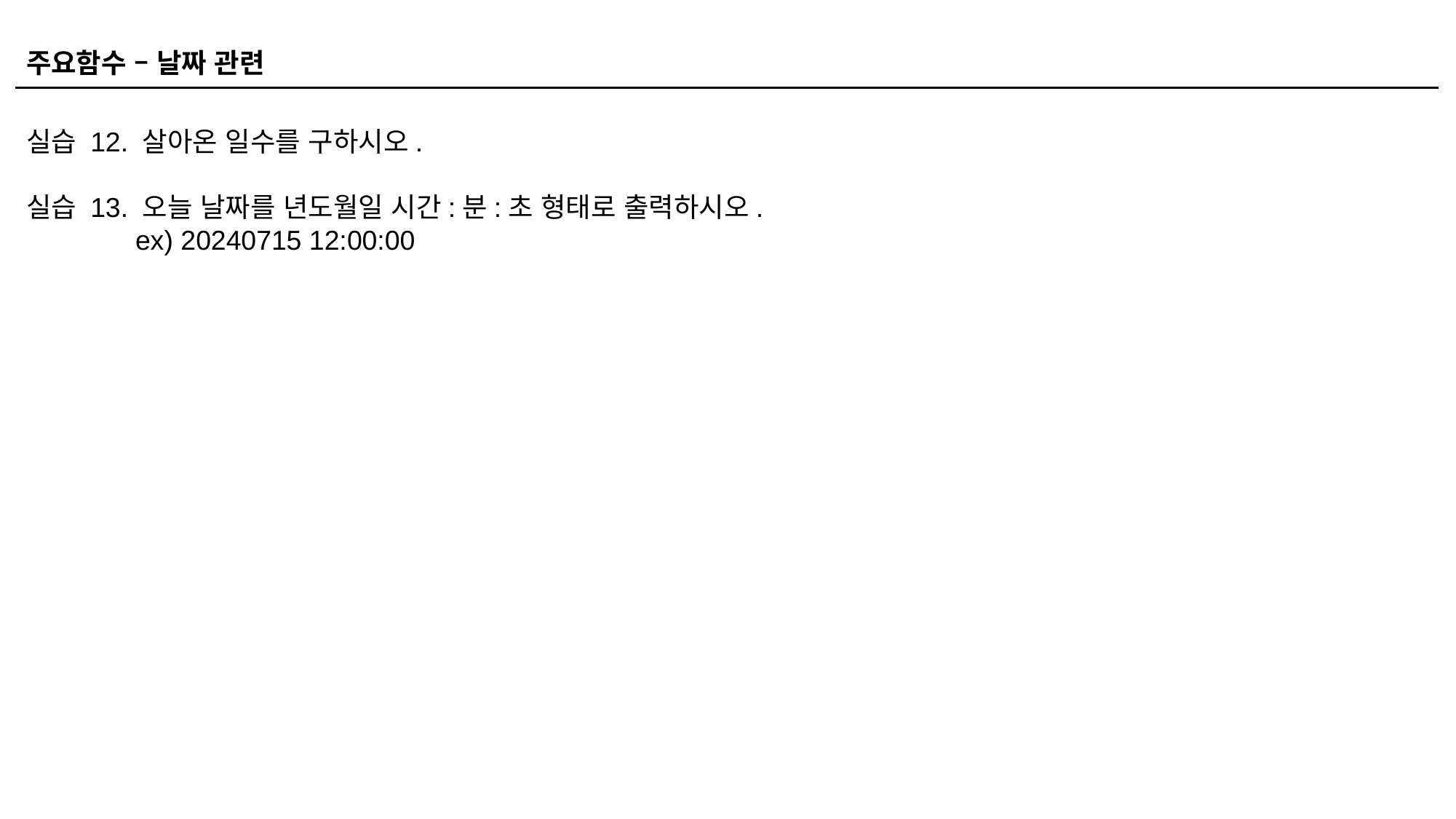

주요함수 – 날짜 관련
실습 12. 살아온 일수를 구하시오.

실습 13. 오늘 날짜를 년도월일 시간:분:초 형태로 출력하시오.
	ex) 20240715 12:00:00